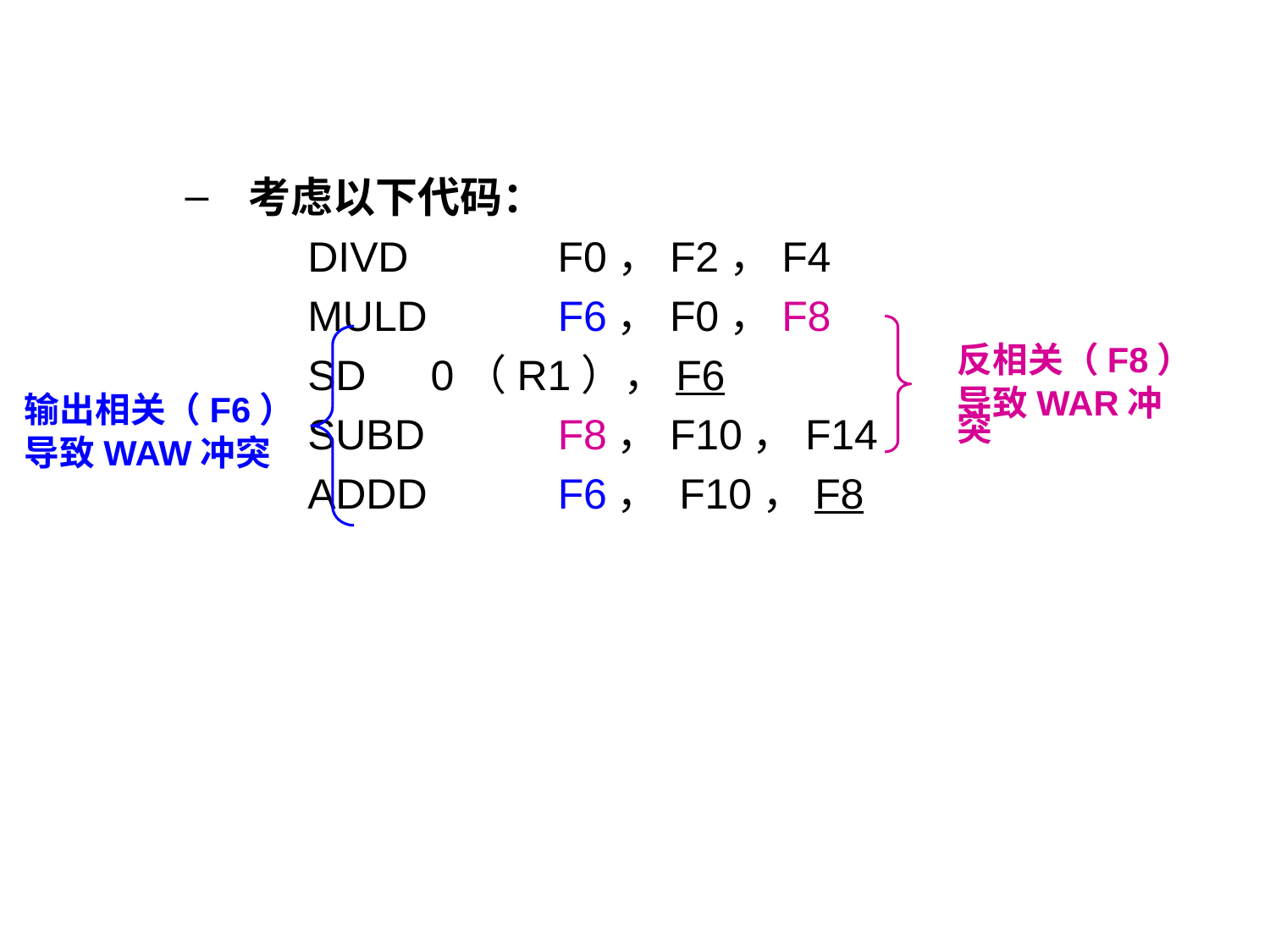

考虑以下代码：
       DIVD	    F0，F2，F4
       MULD	    F6，F0，F8
       SD	    0（R1），F6
       SUBD	    F8，F10，F14
       ADDD	    F6， F10，F8

反相关（F8）
导致WAR冲突
输出相关（F6）
导致WAW冲突